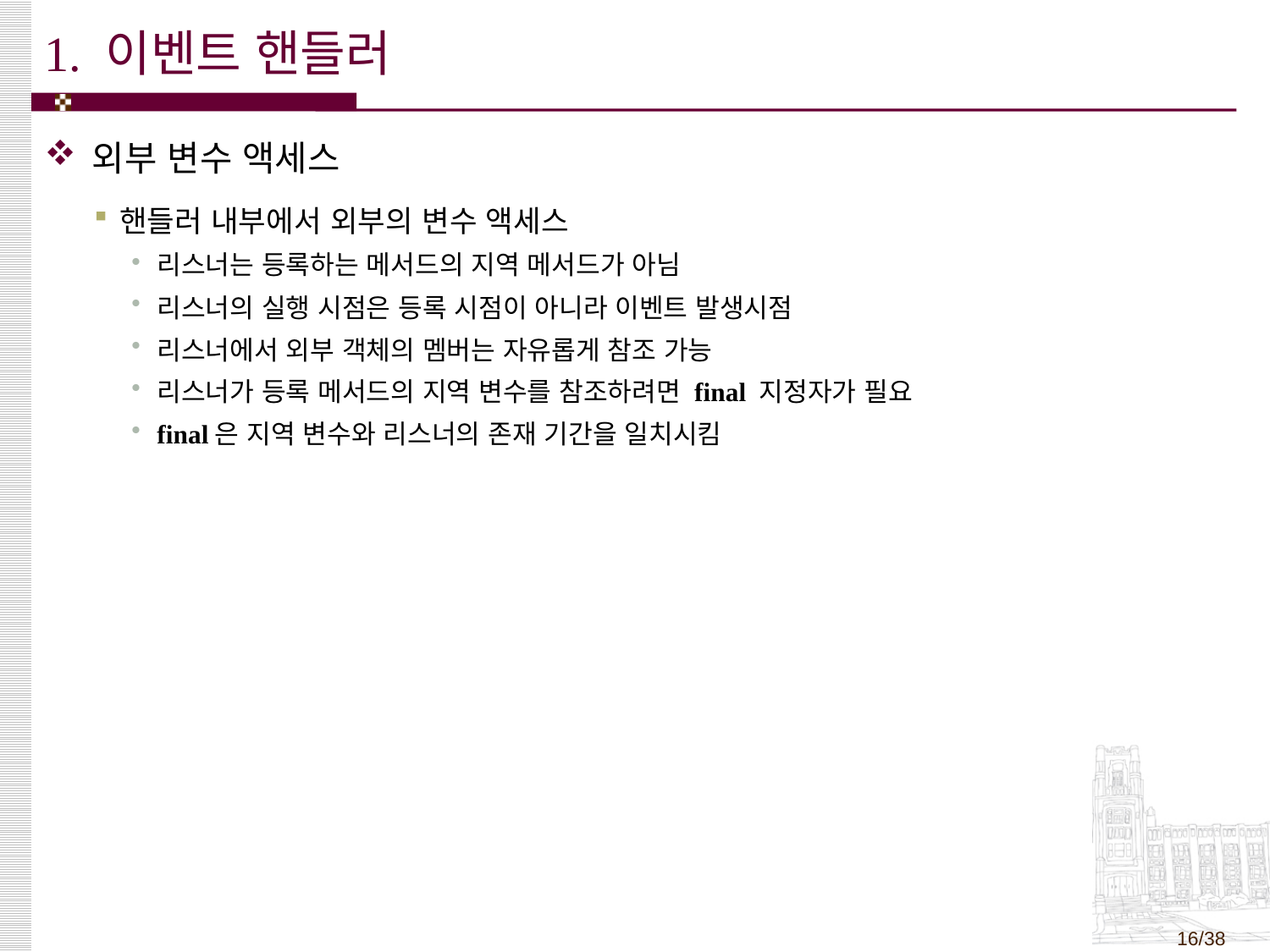

# 1. 이벤트 핸들러
외부 변수 액세스
핸들러 내부에서 외부의 변수 액세스
리스너는 등록하는 메서드의 지역 메서드가 아님
리스너의 실행 시점은 등록 시점이 아니라 이벤트 발생시점
리스너에서 외부 객체의 멤버는 자유롭게 참조 가능
리스너가 등록 메서드의 지역 변수를 참조하려면 final 지정자가 필요
final은 지역 변수와 리스너의 존재 기간을 일치시킴